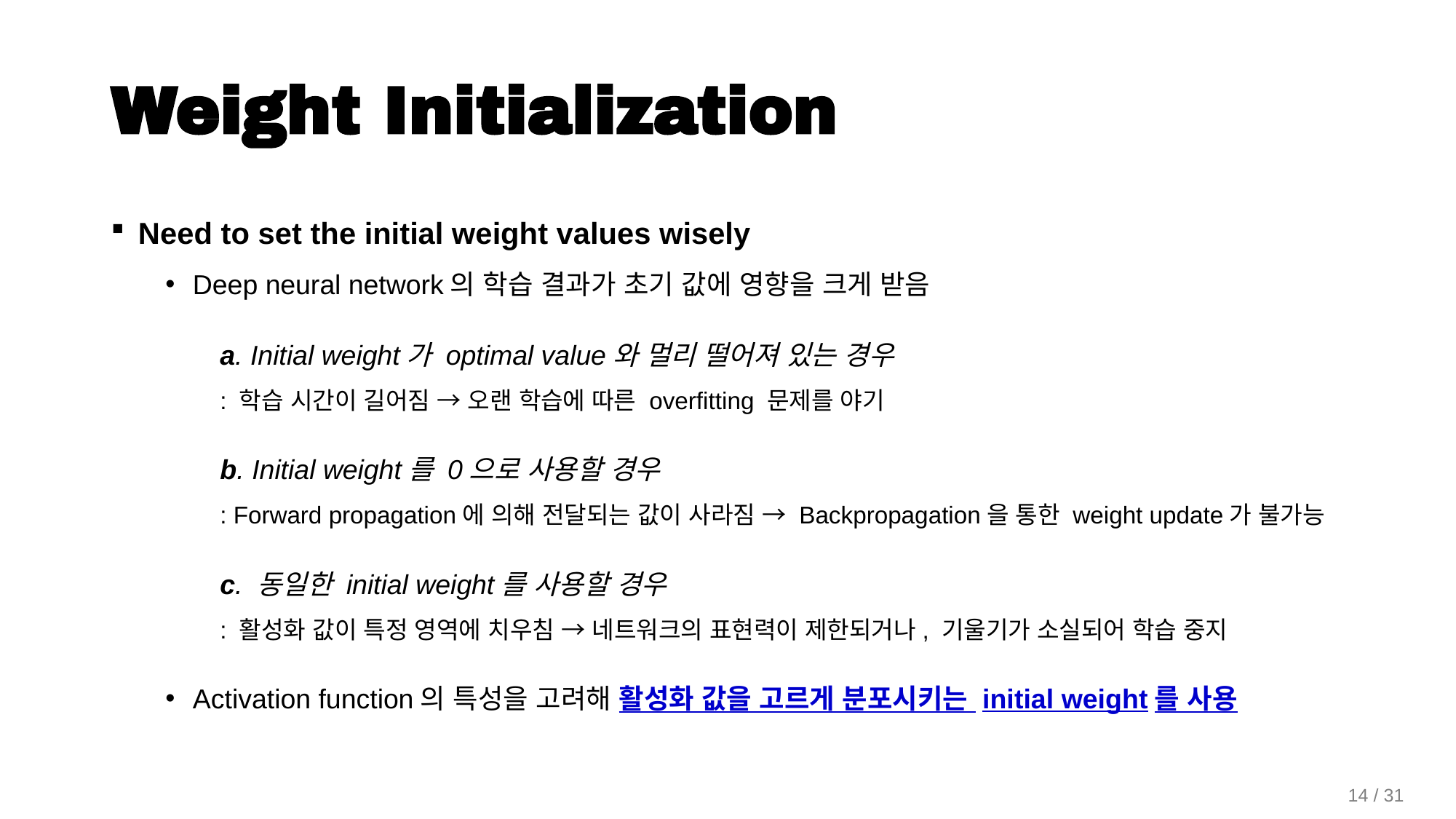

Weight Initialization
Need to set the initial weight values wisely
Deep neural network의 학습 결과가 초기 값에 영향을 크게 받음

a. Initial weight가 optimal value와 멀리 떨어져 있는 경우
: 학습 시간이 길어짐 → 오랜 학습에 따른 overfitting 문제를 야기

b. Initial weight를 0으로 사용할 경우
: Forward propagation에 의해 전달되는 값이 사라짐 → Backpropagation을 통한 weight update가 불가능

c. 동일한 initial weight를 사용할 경우
: 활성화 값이 특정 영역에 치우침 → 네트워크의 표현력이 제한되거나, 기울기가 소실되어 학습 중지

Activation function의 특성을 고려해 활성화 값을 고르게 분포시키는 initial weight를 사용